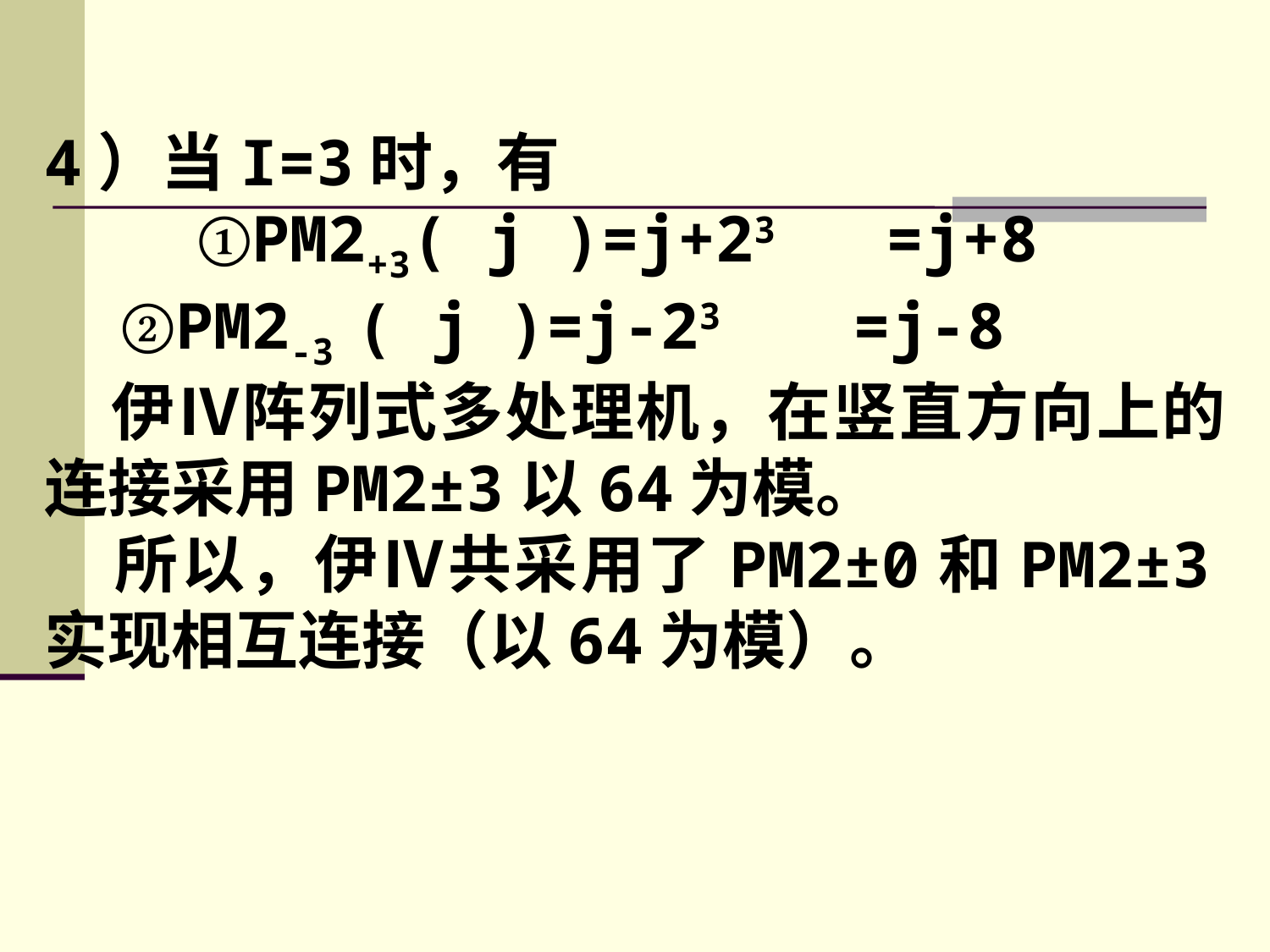

4）当I=3时，有
    ①PM2+3( j )=j+23     =j+8
  ②PM2-3 ( j )=j-23      =j-8
   伊Ⅳ阵列式多处理机，在竖直方向上的连接采用PM2±3以64为模。
   所以，伊Ⅳ共采用了PM2±0和PM2±3实现相互连接（以64为模）。
41